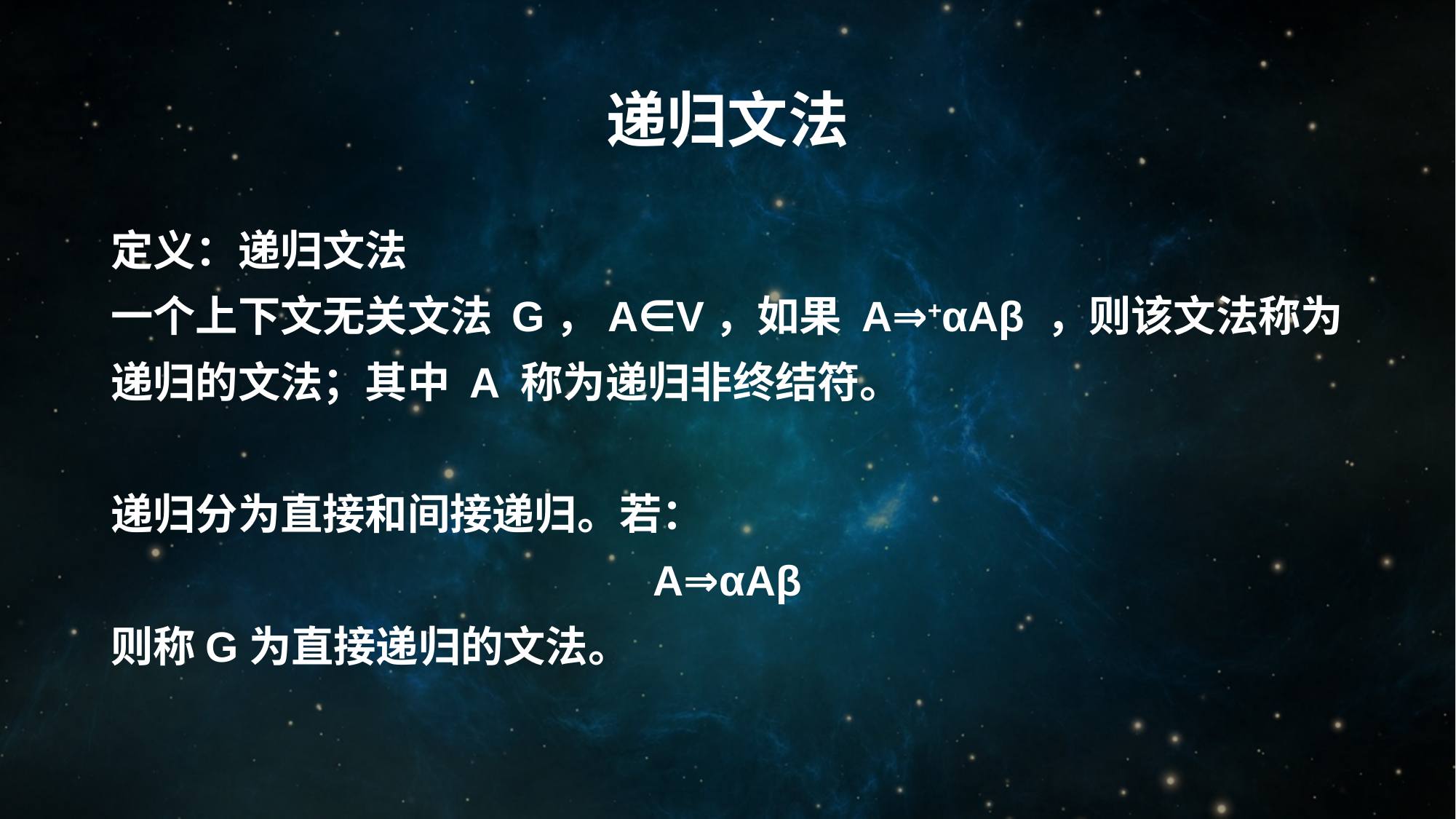

# 递归文法
定义：递归文法
一个上下文无关文法 G，A∈V，如果 A⇒+αAβ ，则该文法称为
递归的文法；其中 A 称为递归非终结符。

递归分为直接和间接递归。若：
A⇒αAβ
则称G为直接递归的文法。